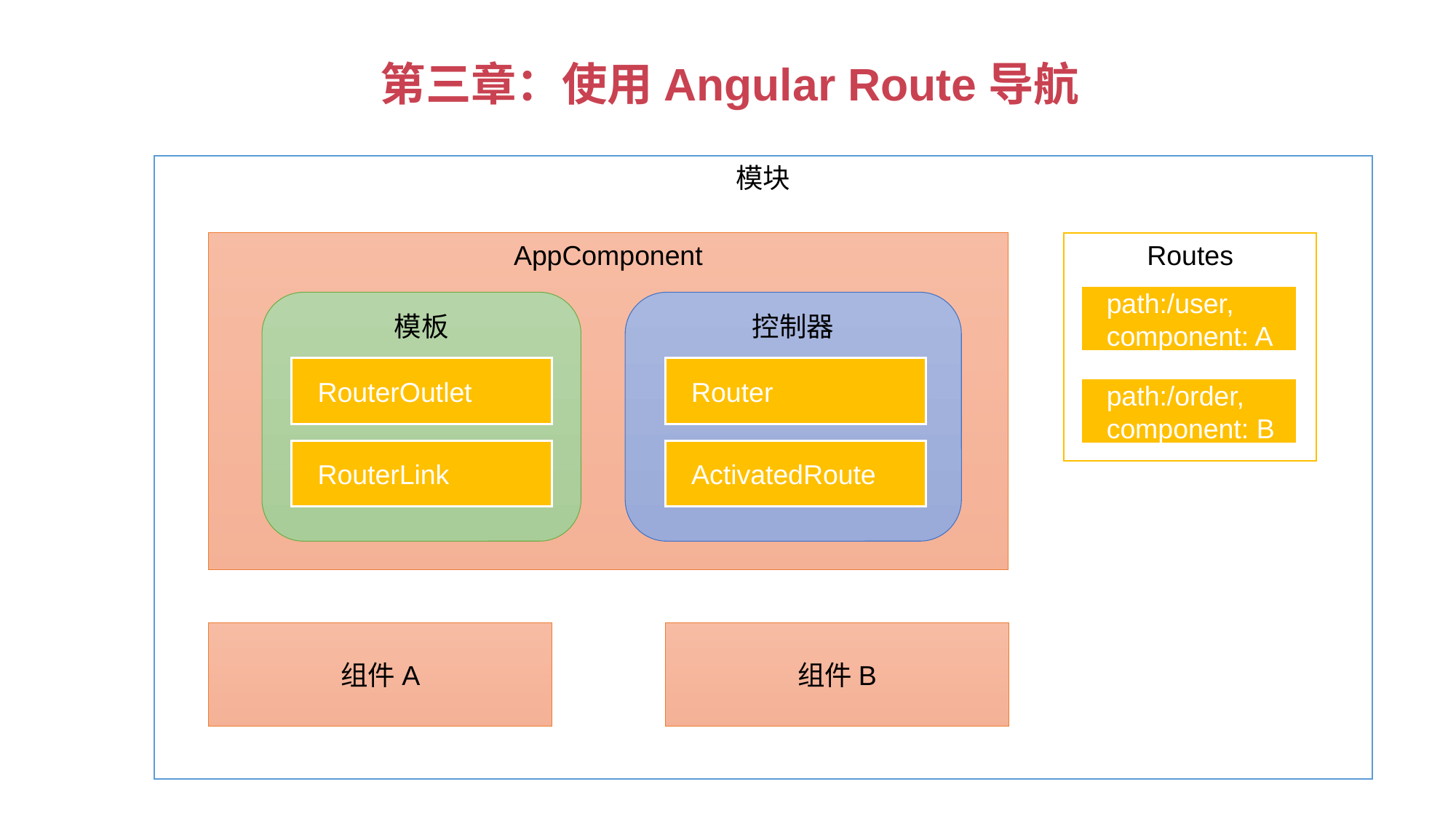

第三章：使用Angular Route导航
模块
AppComponent
组件A
组件B
Routes
  path:/user,
  component: A
  path:/order,
  component: B
模板
控制器
  RouterOutlet
  Router
  RouterLink
  ActivatedRoute